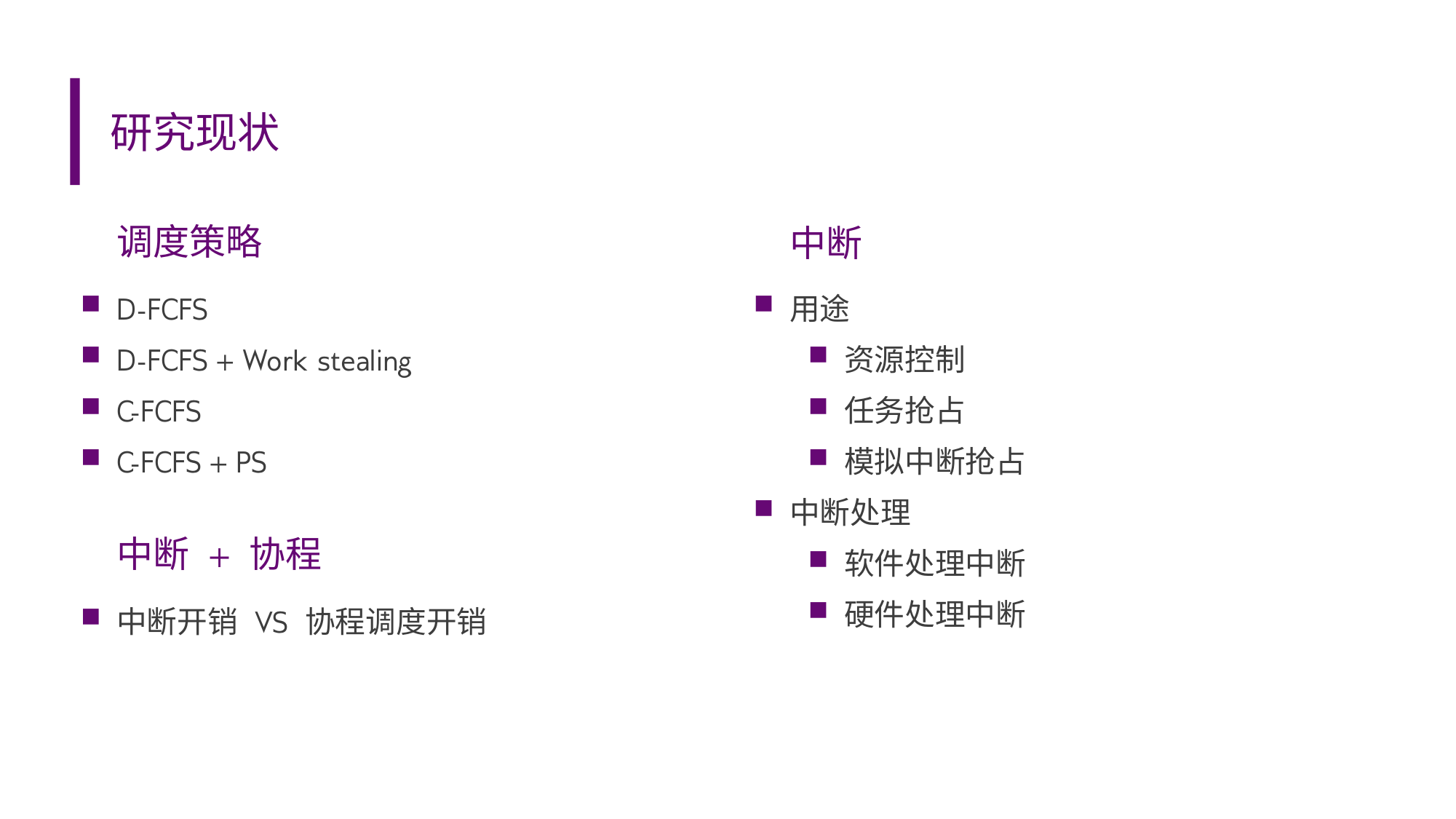

研究现状
# 调度策略
中断
D-FCFS
D-FCFS + Work stealing
C-FCFS
C-FCFS + PS

用途
资源控制
任务抢占
模拟中断抢占
中断处理
软件处理中断
硬件处理中断

中断 + 协程
中断开销 VS 协程调度开销